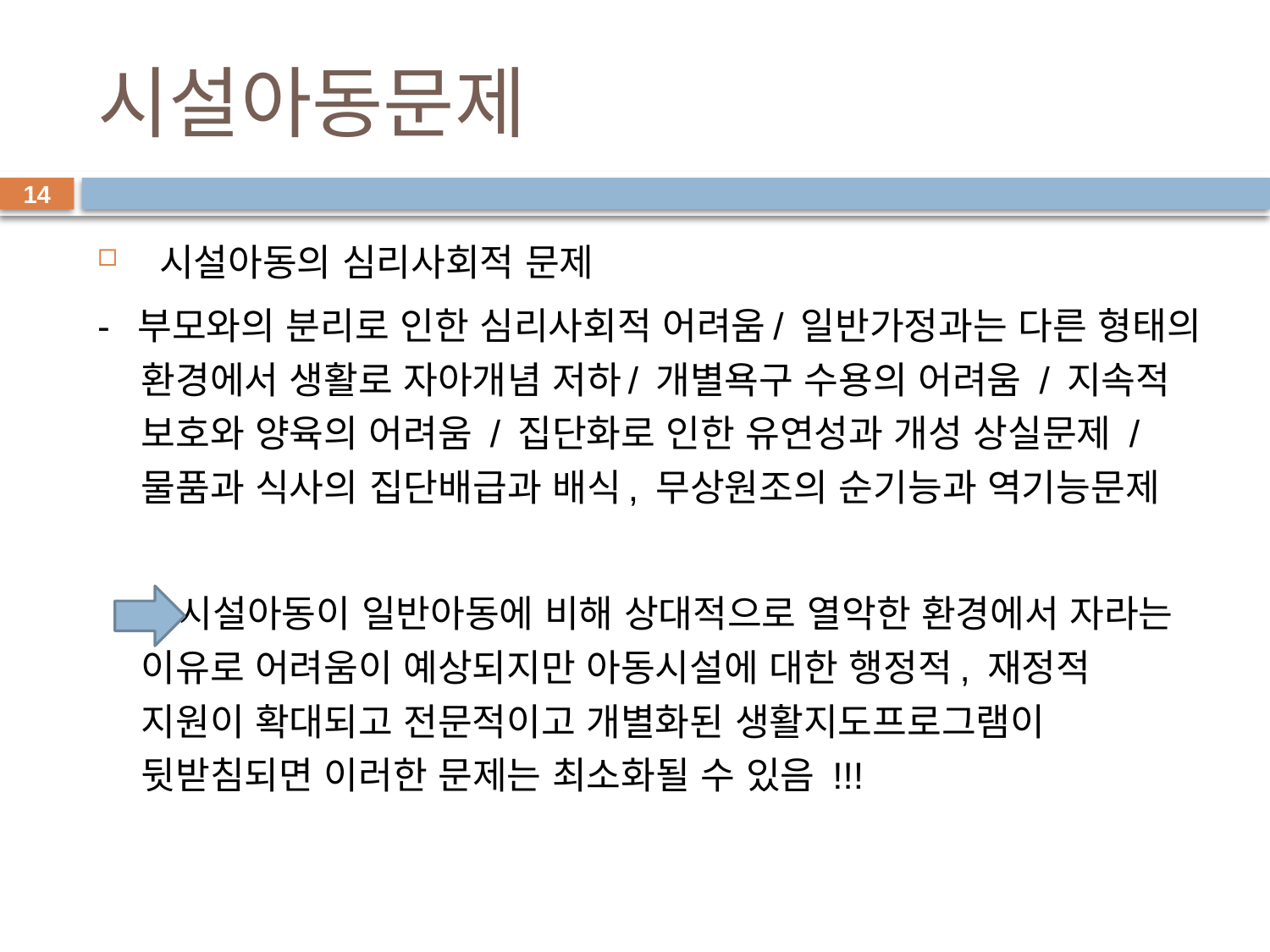

# 시설아동문제
14
 시설아동의 심리사회적 문제
-  부모와의 분리로 인한 심리사회적 어려움/ 일반가정과는 다른 형태의 환경에서 생활로 자아개념 저하/ 개별욕구 수용의 어려움 / 지속적 보호와 양육의 어려움 / 집단화로 인한 유연성과 개성 상실문제 / 물품과 식사의 집단배급과 배식, 무상원조의 순기능과 역기능문제

       시설아동이 일반아동에 비해 상대적으로 열악한 환경에서 자라는 이유로 어려움이 예상되지만 아동시설에 대한 행정적, 재정적 지원이 확대되고 전문적이고 개별화된 생활지도프로그램이 뒷받침되면 이러한 문제는 최소화될 수 있음 !!!